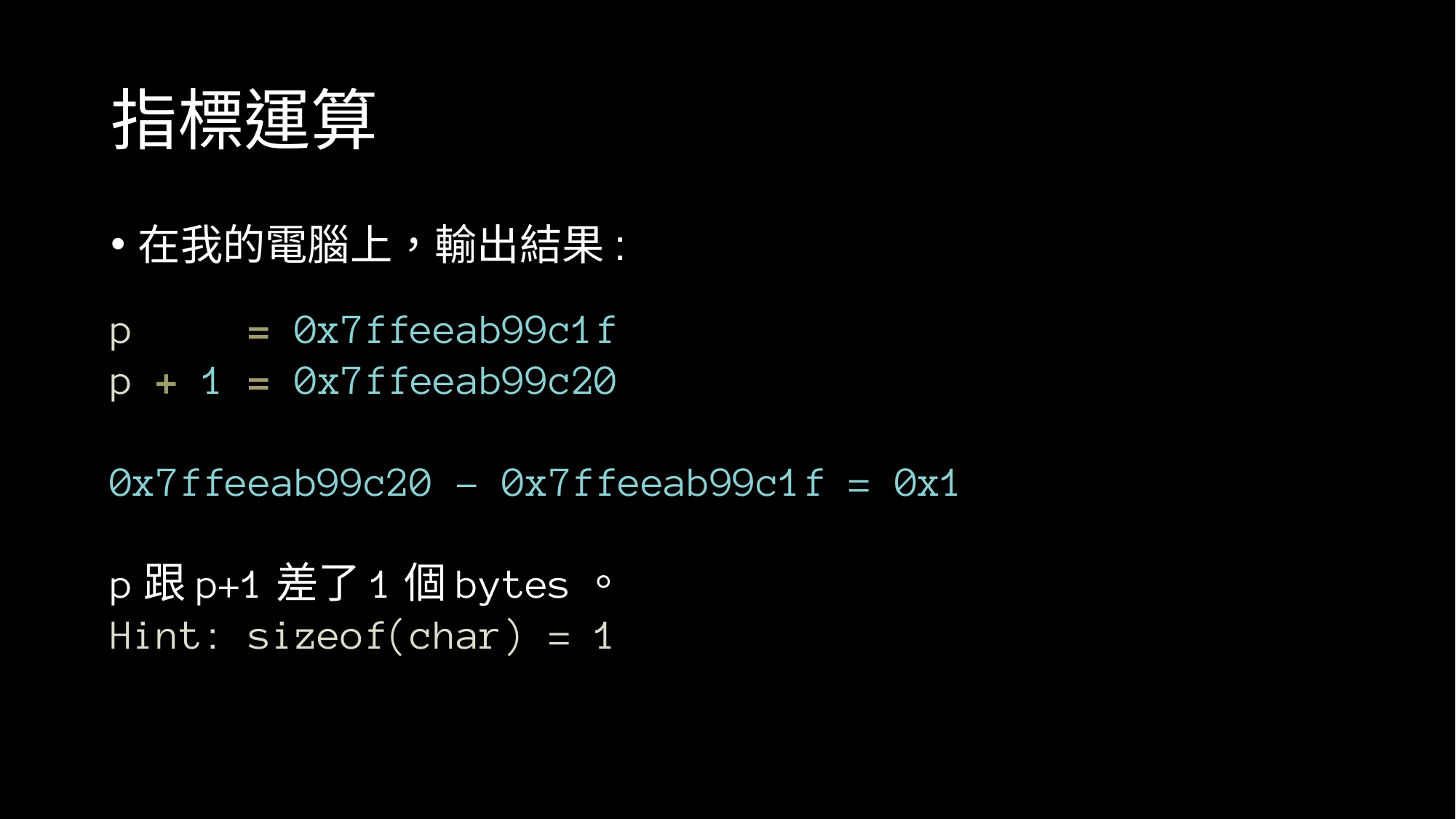

# 指標運算
在我的電腦上，輸出結果:
p     = 0x7ffeeab99c1f
p + 1 = 0x7ffeeab99c20

0x7ffeeab99c20 - 0x7ffeeab99c1f = 0x1

p跟p+1差了1個bytes。
Hint: sizeof(char) = 1